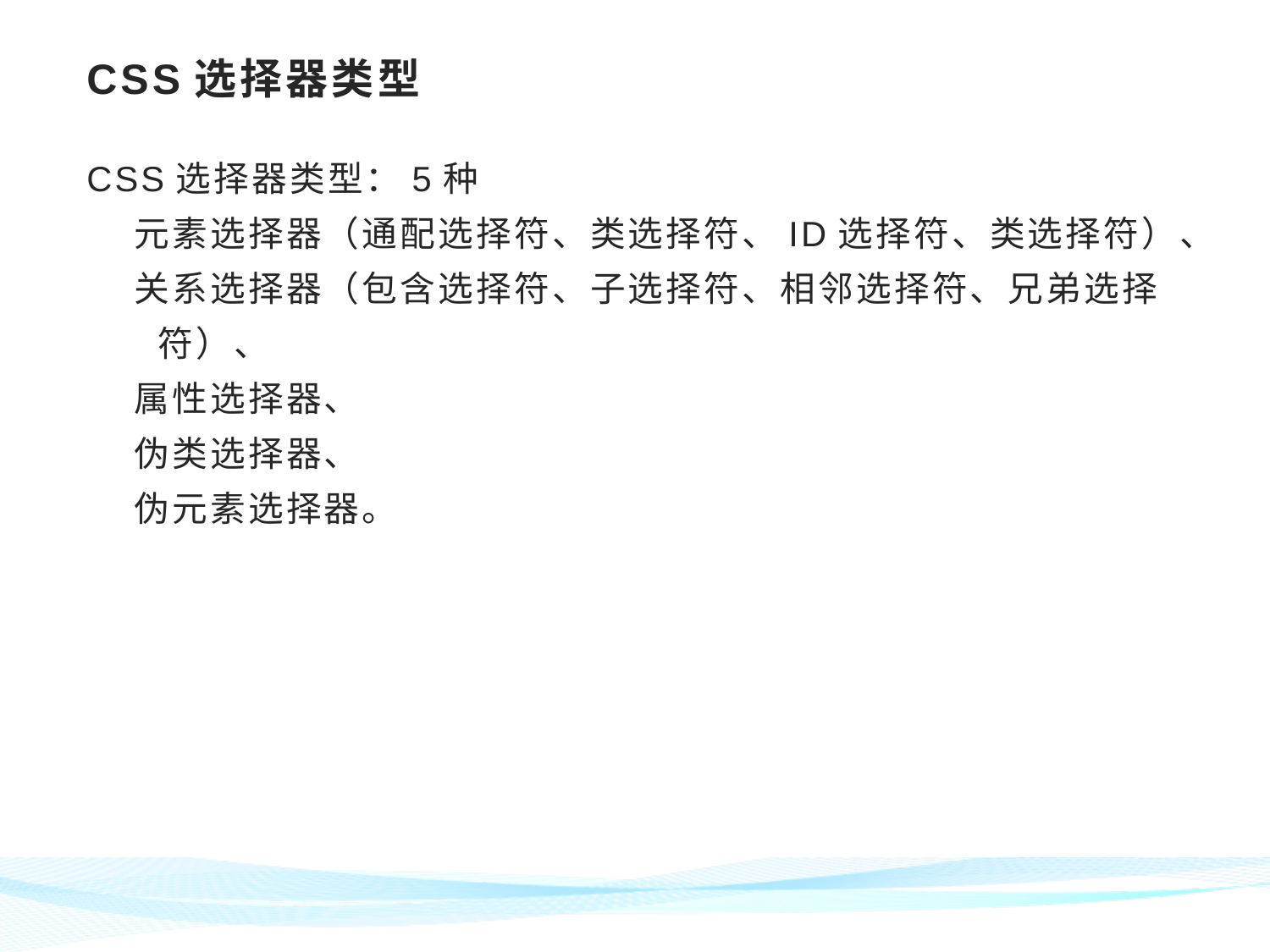

# CSS选择器类型
CSS选择器类型：5种
元素选择器（通配选择符、类选择符、ID选择符、类选择符）、
关系选择器（包含选择符、子选择符、相邻选择符、兄弟选择符）、
属性选择器、
伪类选择器、
伪元素选择器。